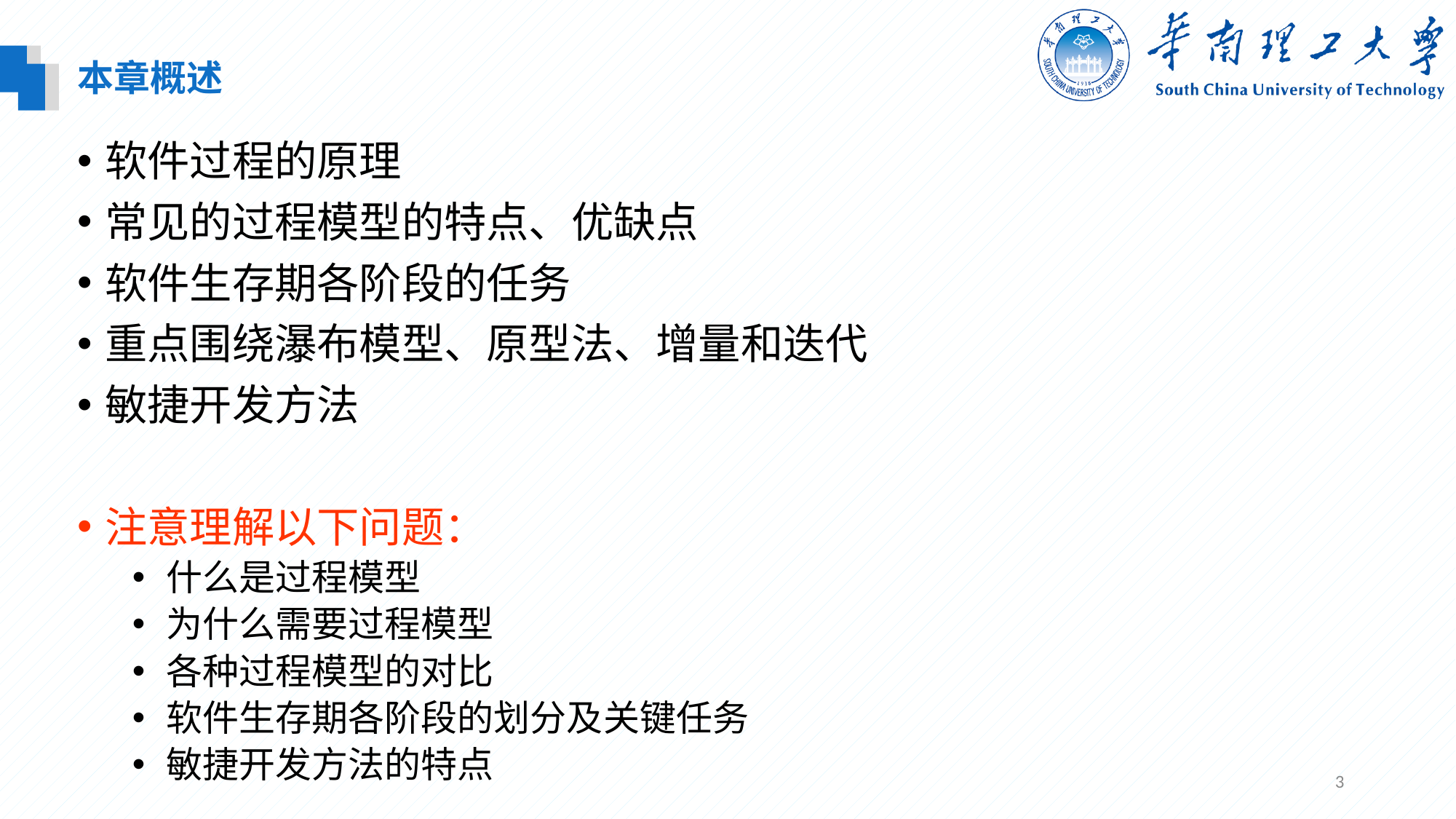

本章概述
软件过程的原理
常见的过程模型的特点、优缺点
软件生存期各阶段的任务
重点围绕瀑布模型、原型法、增量和迭代
敏捷开发方法

注意理解以下问题：
什么是过程模型
为什么需要过程模型
各种过程模型的对比
软件生存期各阶段的划分及关键任务
敏捷开发方法的特点
3